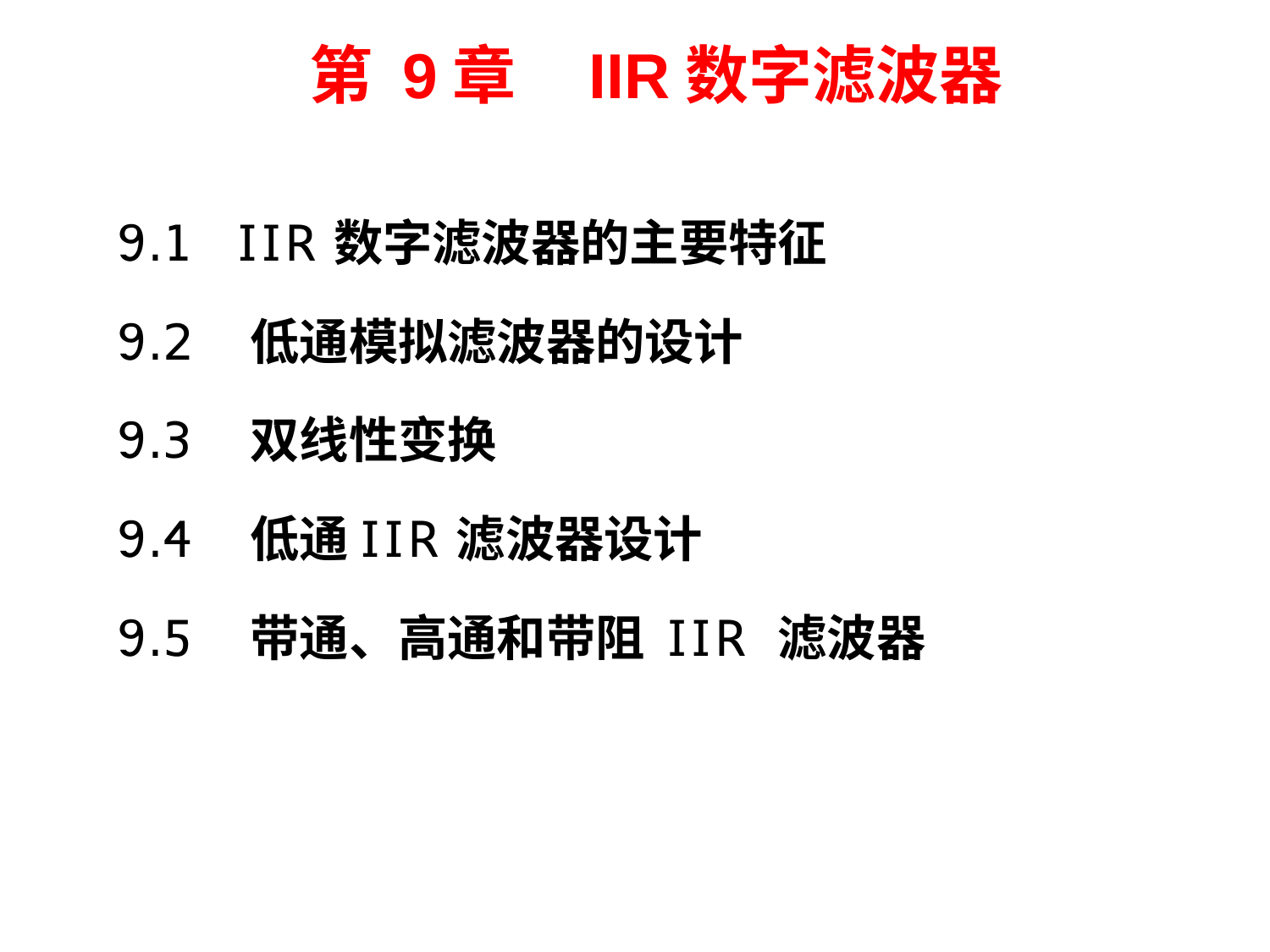

# 第 9章    IIR数字滤波器
9.1   IIR数字滤波器的主要特征
9.2   低通模拟滤波器的设计
9.3   双线性变换
9.4   低通IIR滤波器设计
9.5   带通、高通和带阻 IIR 滤波器